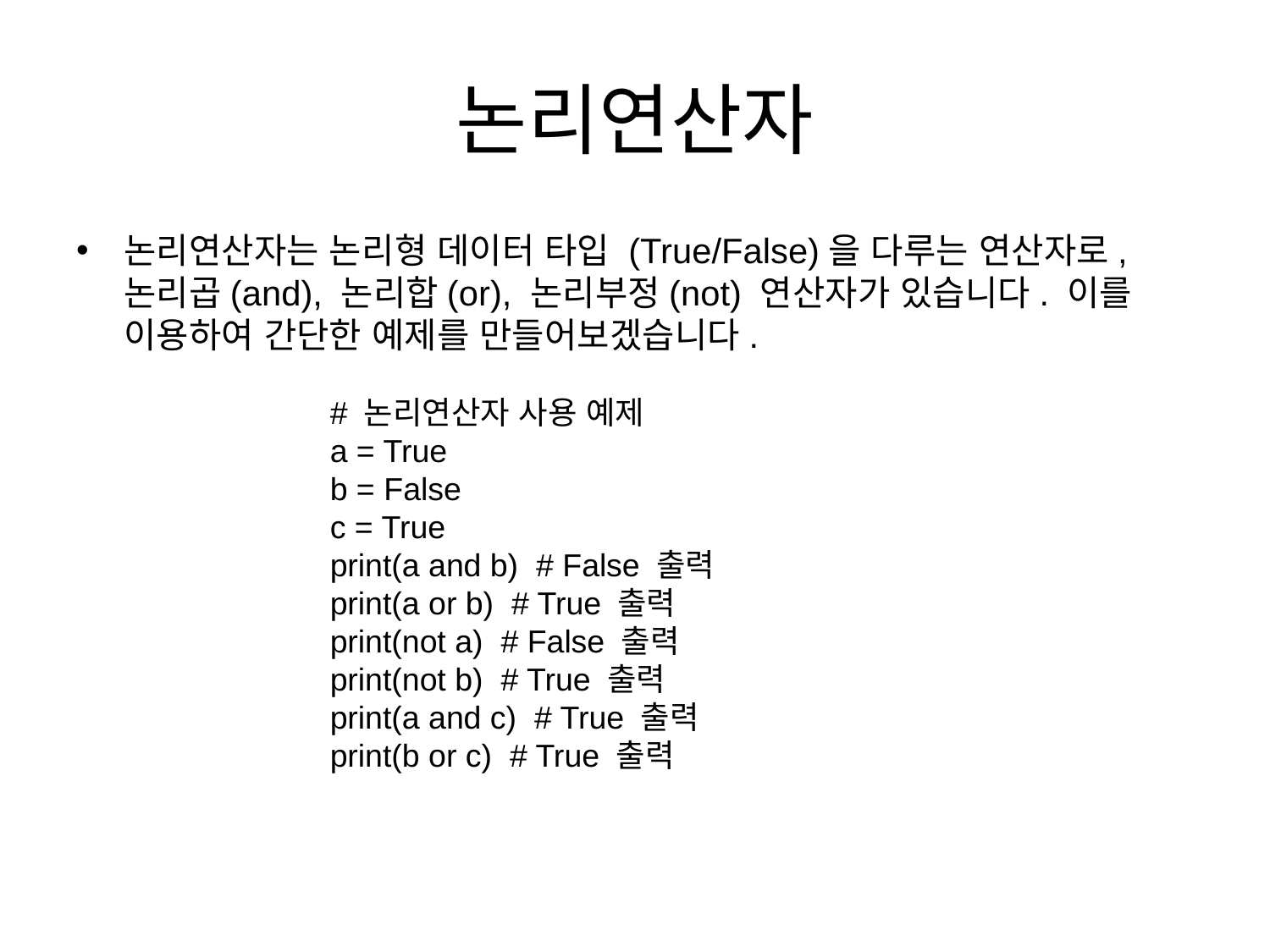

# 논리연산자
논리연산자는 논리형 데이터 타입 (True/False)을 다루는 연산자로, 논리곱(and), 논리합(or), 논리부정(not) 연산자가 있습니다. 이를 이용하여 간단한 예제를 만들어보겠습니다.
# 논리연산자 사용 예제
a = True
b = False
c = True
print(a and b)  # False 출력
print(a or b)  # True 출력
print(not a)  # False 출력
print(not b)  # True 출력
print(a and c)  # True 출력
print(b or c)  # True 출력